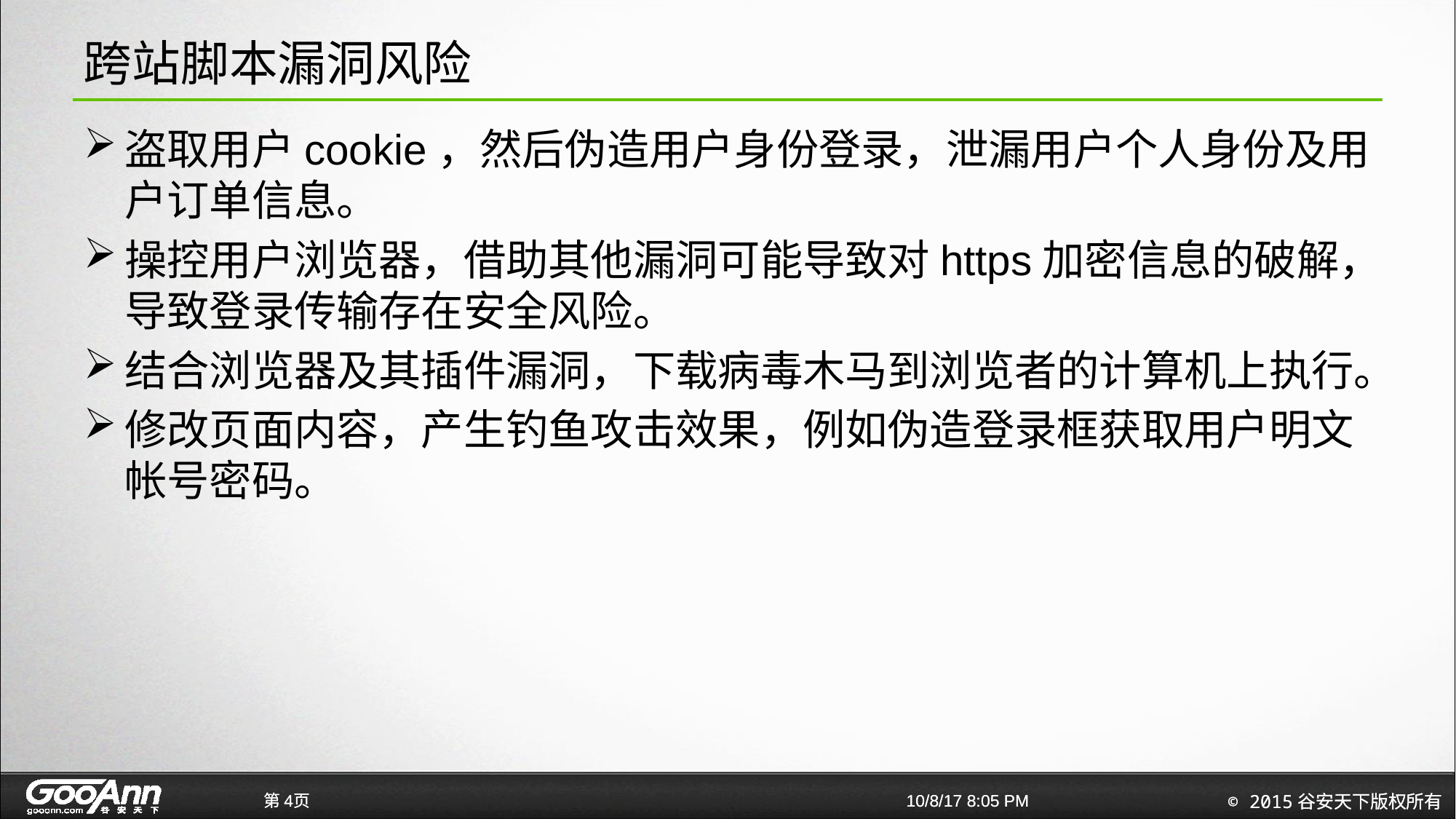

# 跨站脚本漏洞风险
盗取用户cookie，然后伪造用户身份登录，泄漏用户个人身份及用户订单信息。
操控用户浏览器，借助其他漏洞可能导致对https加密信息的破解，导致登录传输存在安全风险。
结合浏览器及其插件漏洞，下载病毒木马到浏览者的计算机上执行。
修改页面内容，产生钓鱼攻击效果，例如伪造登录框获取用户明文帐号密码。